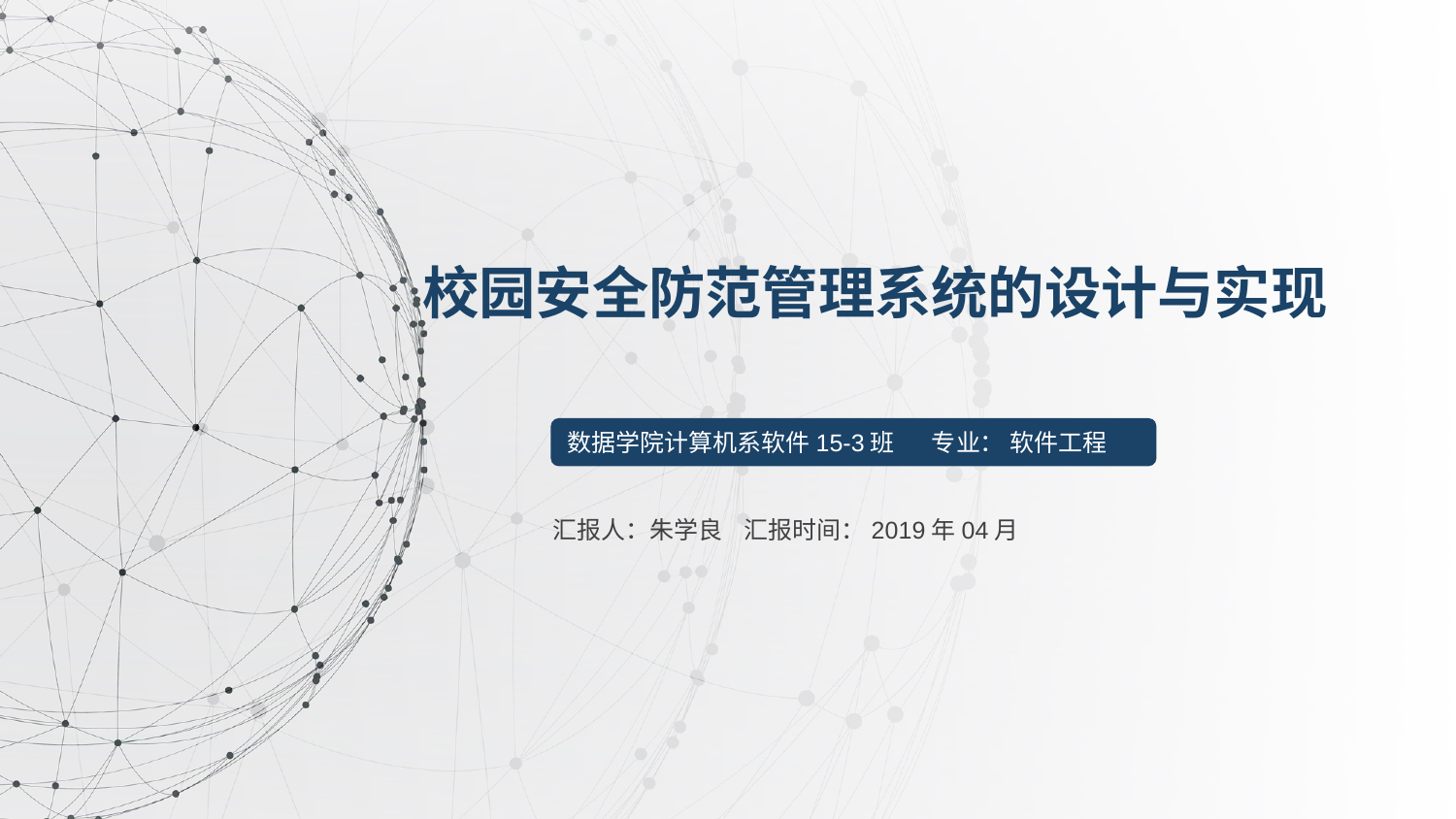

校园安全防范管理系统的设计与实现
数据学院计算机系软件15-3班       专业： 软件工程
汇报人：朱学良    汇报时间：2019年04月